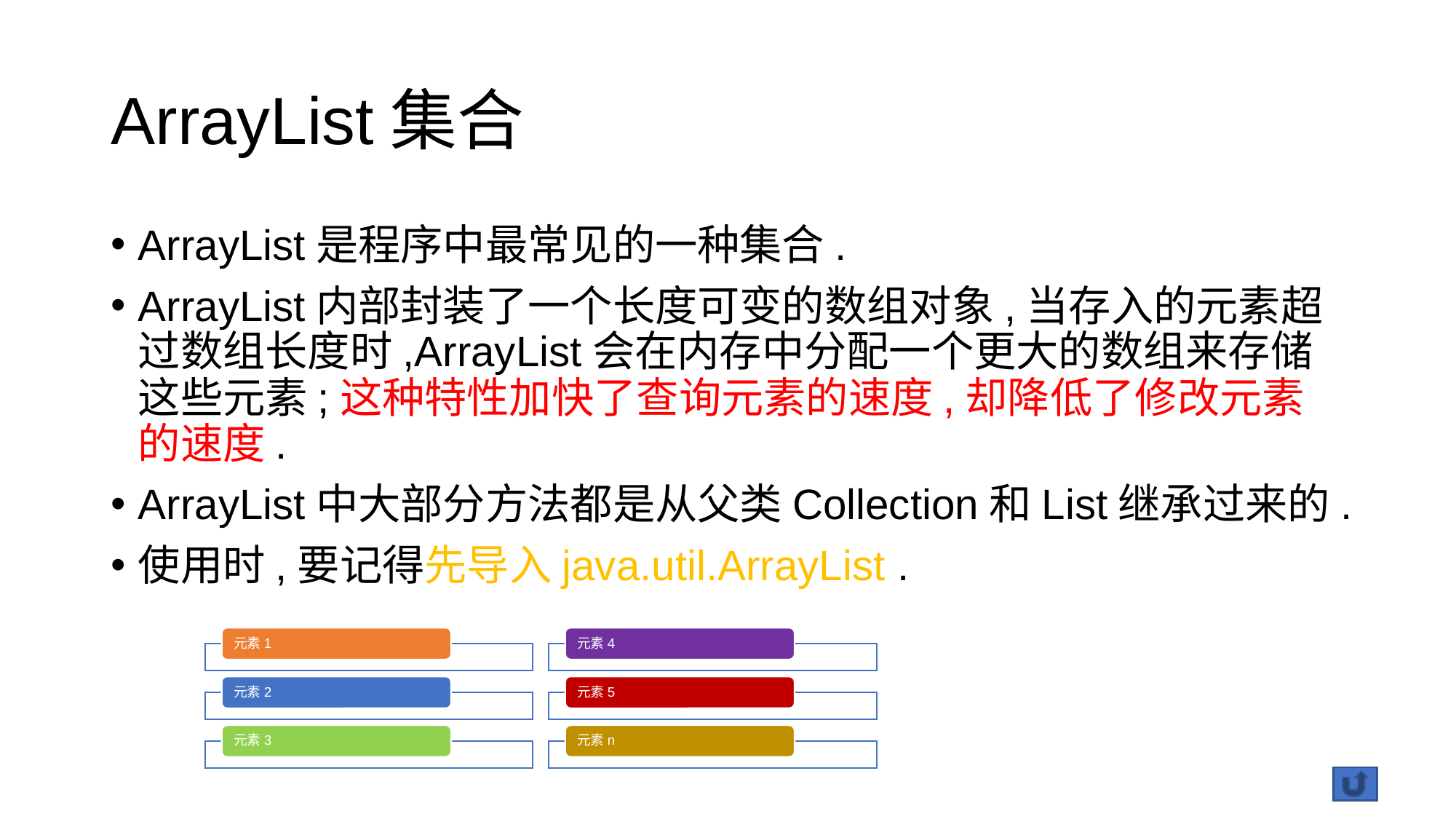

# ArrayList集合
ArrayList是程序中最常见的一种集合.
ArrayList内部封装了一个长度可变的数组对象,当存入的元素超过数组长度时,ArrayList会在内存中分配一个更大的数组来存储这些元素;这种特性加快了查询元素的速度,却降低了修改元素的速度.
ArrayList中大部分方法都是从父类Collection和List继承过来的.
使用时,要记得先导入java.util.ArrayList .
元素4
元素5
元素n
元素1
元素2
元素3